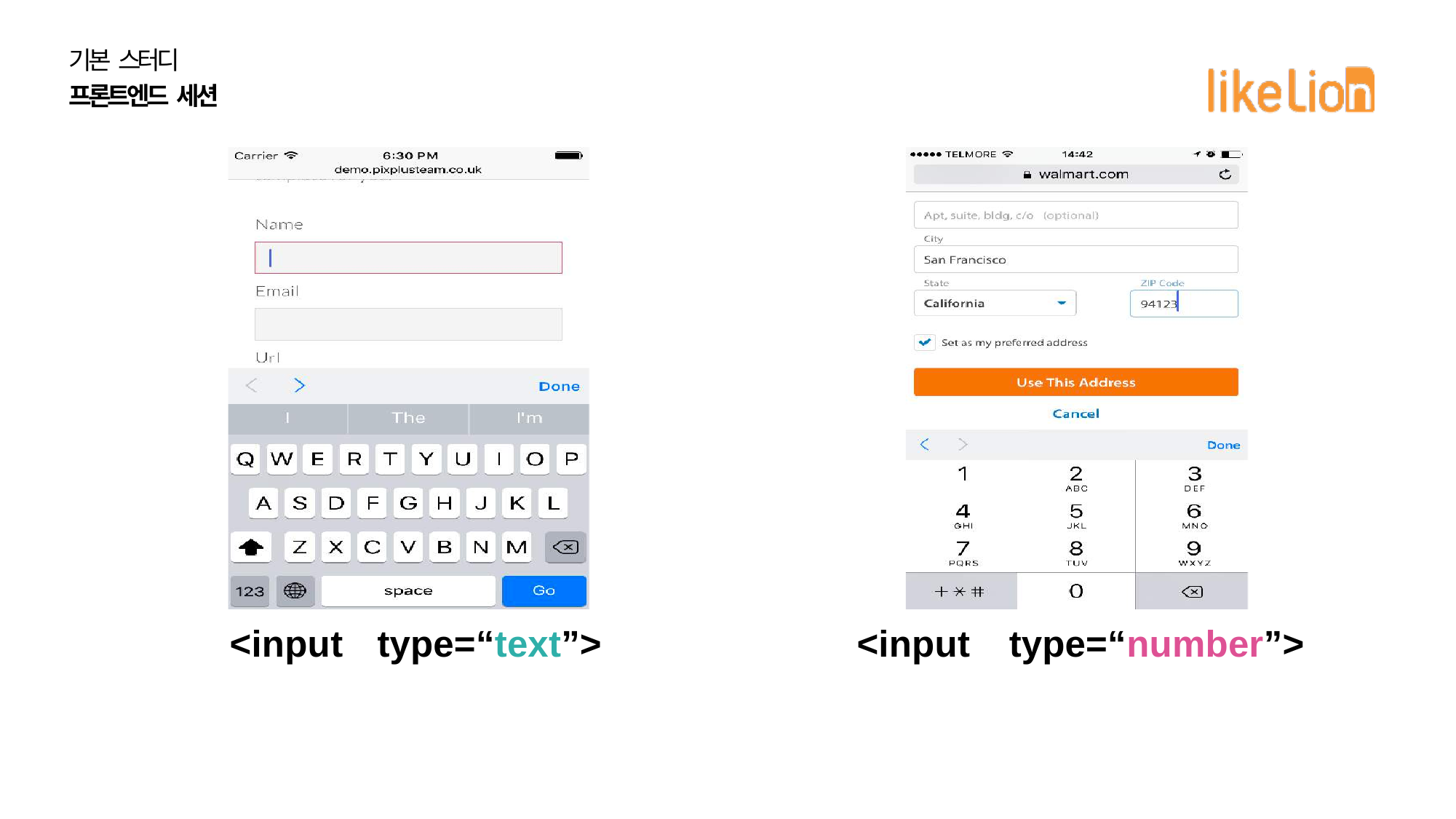

기본 스터디
프론트엔드 세션

<input
type=“number”>
<input
type=“text”>